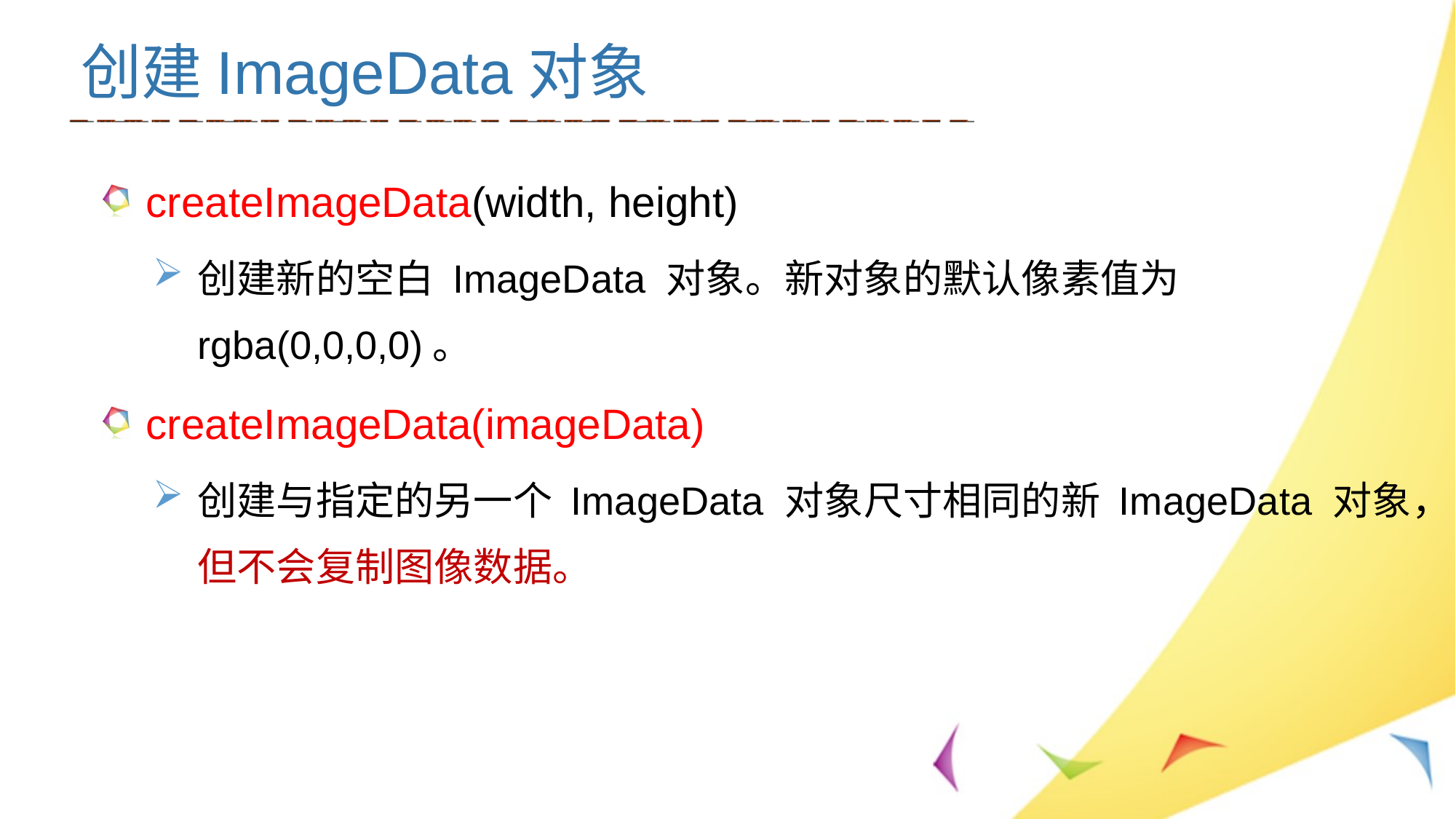

创建ImageData对象
createImageData(width, height)
创建新的空白 ImageData 对象。新对象的默认像素值为 rgba(0,0,0,0)。
createImageData(imageData)
创建与指定的另一个 ImageData 对象尺寸相同的新 ImageData 对象，但不会复制图像数据。